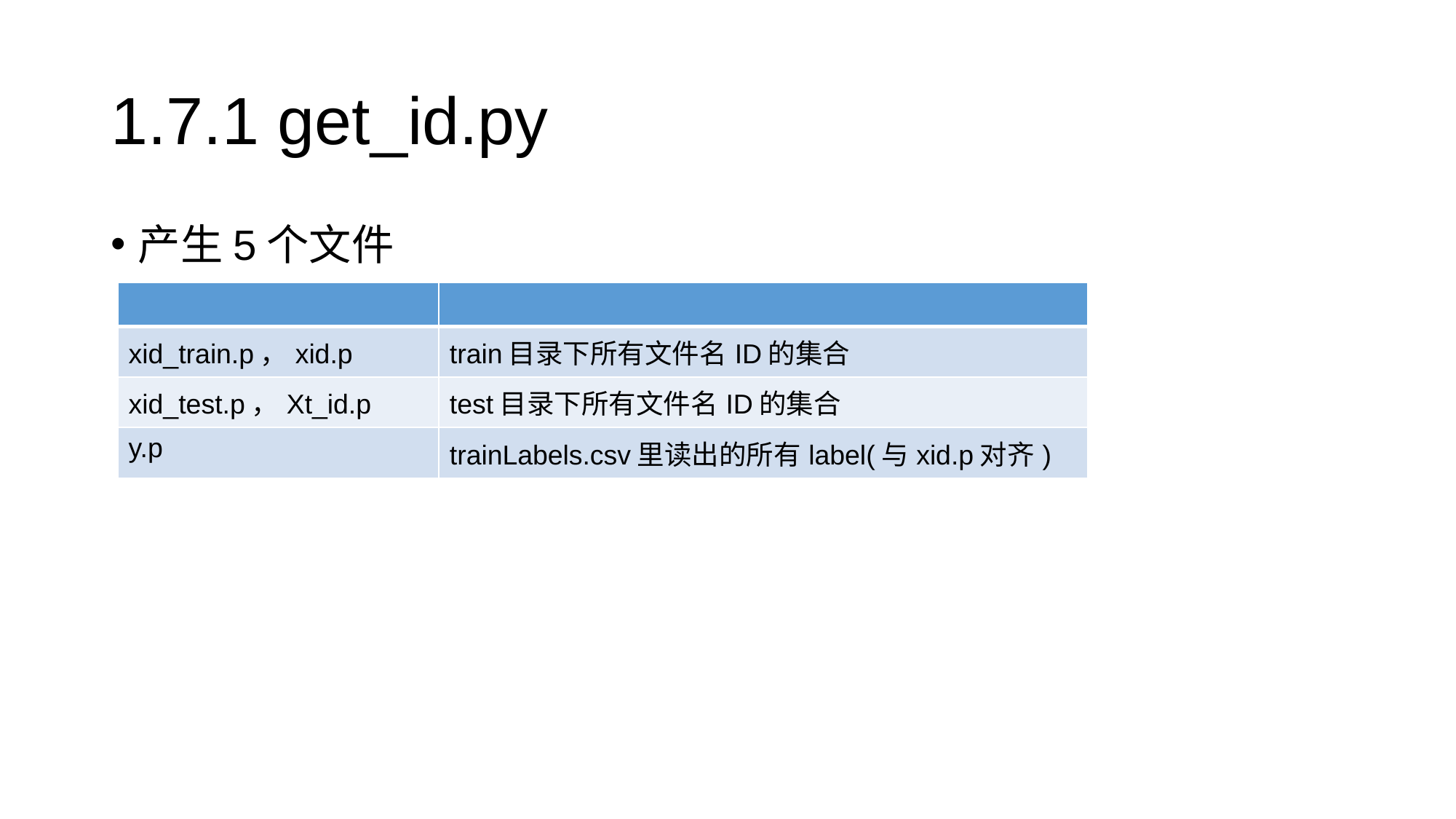

# 1.7.1 get_id.py
产生5个文件

|  |  |
| --- | --- |
| xid\_train.p，xid.p | train目录下所有文件名ID的集合 |
| xid\_test.p，Xt\_id.p | test目录下所有文件名ID的集合 |
| y.p | trainLabels.csv里读出的所有label(与xid.p对齐) |